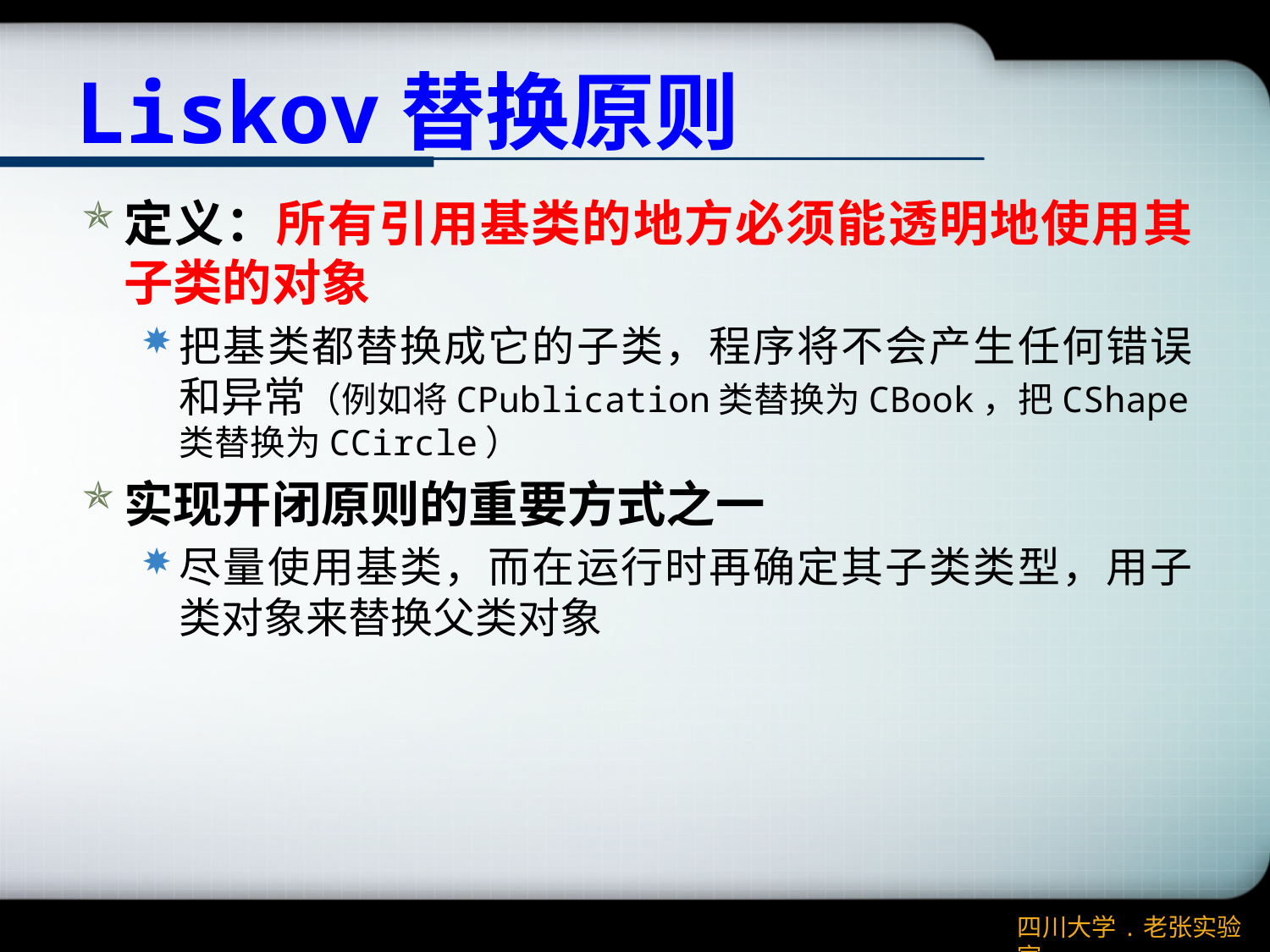

# Liskov替换原则
定义：所有引用基类的地方必须能透明地使用其子类的对象
把基类都替换成它的子类，程序将不会产生任何错误和异常（例如将CPublication类替换为CBook，把CShape类替换为CCircle）
实现开闭原则的重要方式之一
尽量使用基类，而在运行时再确定其子类类型，用子类对象来替换父类对象